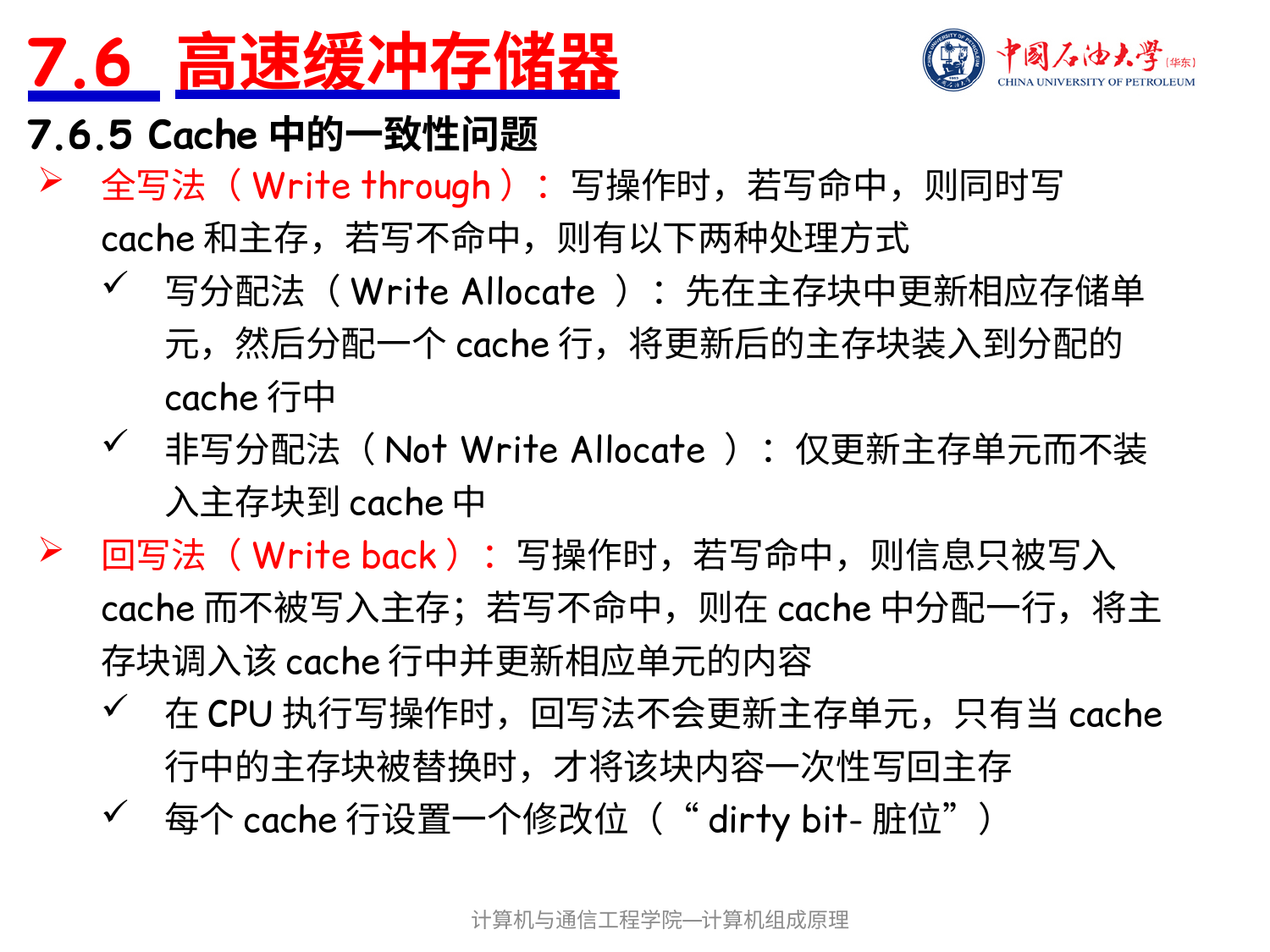

# 7.6 高速缓冲存储器
7.6.5 Cache中的一致性问题
全写法（Write through）：写操作时，若写命中，则同时写cache和主存，若写不命中，则有以下两种处理方式
写分配法（Write Allocate ）：先在主存块中更新相应存储单元，然后分配一个cache行，将更新后的主存块装入到分配的cache行中
非写分配法（Not Write Allocate ）：仅更新主存单元而不装入主存块到cache中
回写法（Write back）：写操作时，若写命中，则信息只被写入cache而不被写入主存；若写不命中，则在cache中分配一行，将主存块调入该cache行中并更新相应单元的内容
在CPU执行写操作时，回写法不会更新主存单元，只有当cache行中的主存块被替换时，才将该块内容一次性写回主存
每个cache行设置一个修改位（“dirty bit-脏位”）
计算机与通信工程学院—计算机组成原理
85